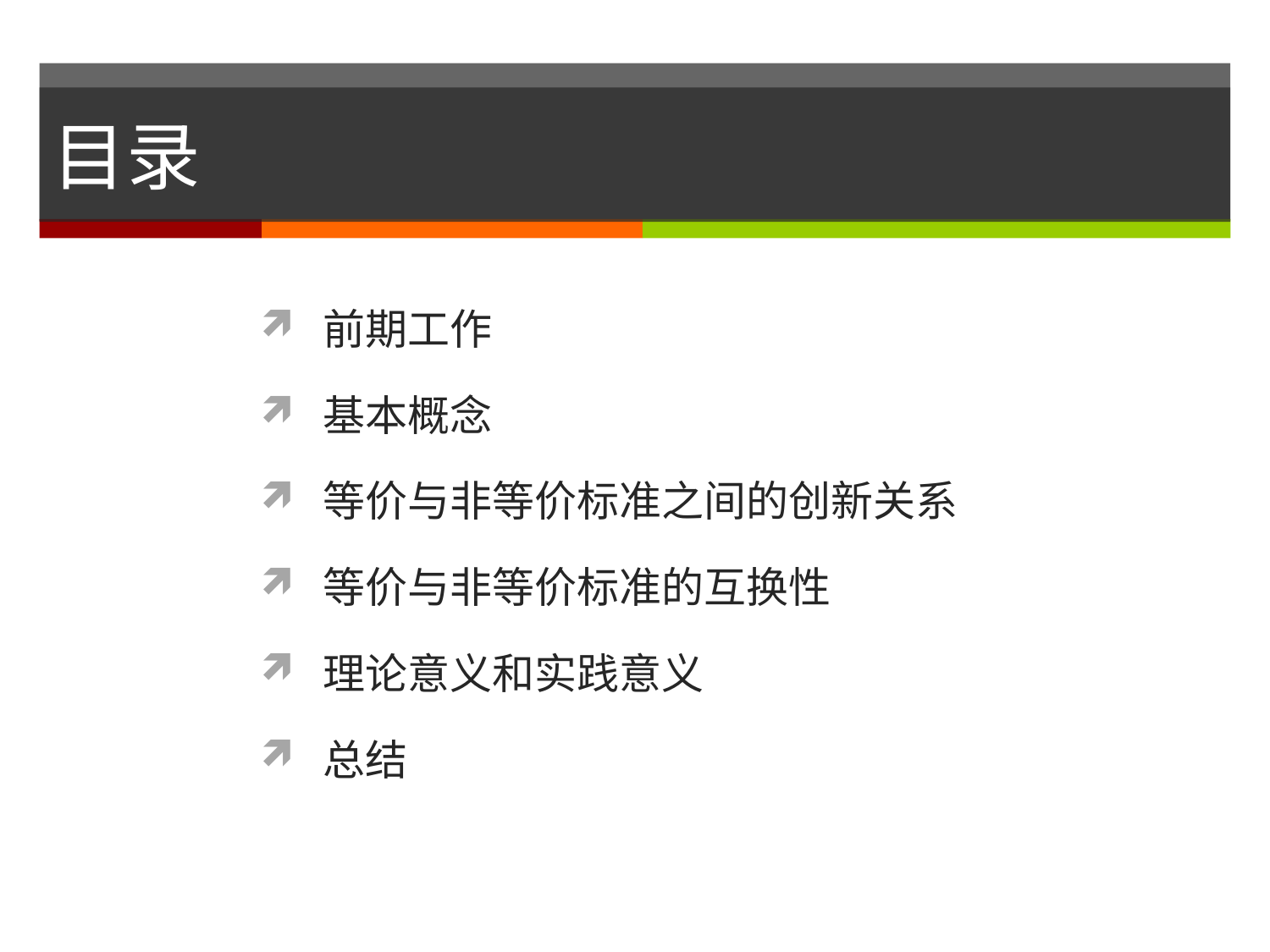

# 目录
前期工作
基本概念
等价与非等价标准之间的创新关系
等价与非等价标准的互换性
理论意义和实践意义
总结